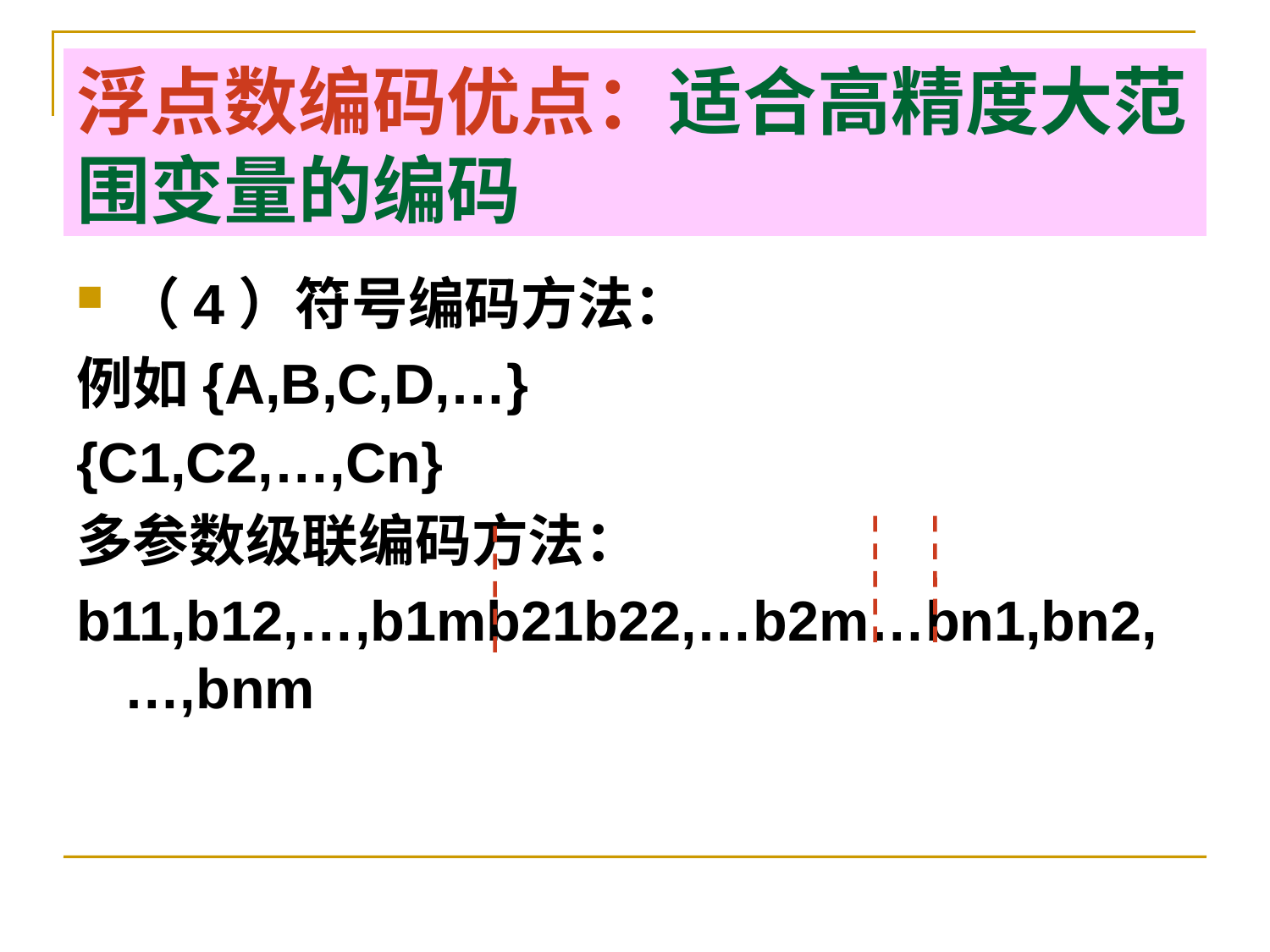

# 浮点数编码优点：适合高精度大范围变量的编码
（4）符号编码方法：
例如{A,B,C,D,…}
{C1,C2,…,Cn}
多参数级联编码方法：
b11,b12,…,b1mb21b22,…b2m…bn1,bn2,…,bnm